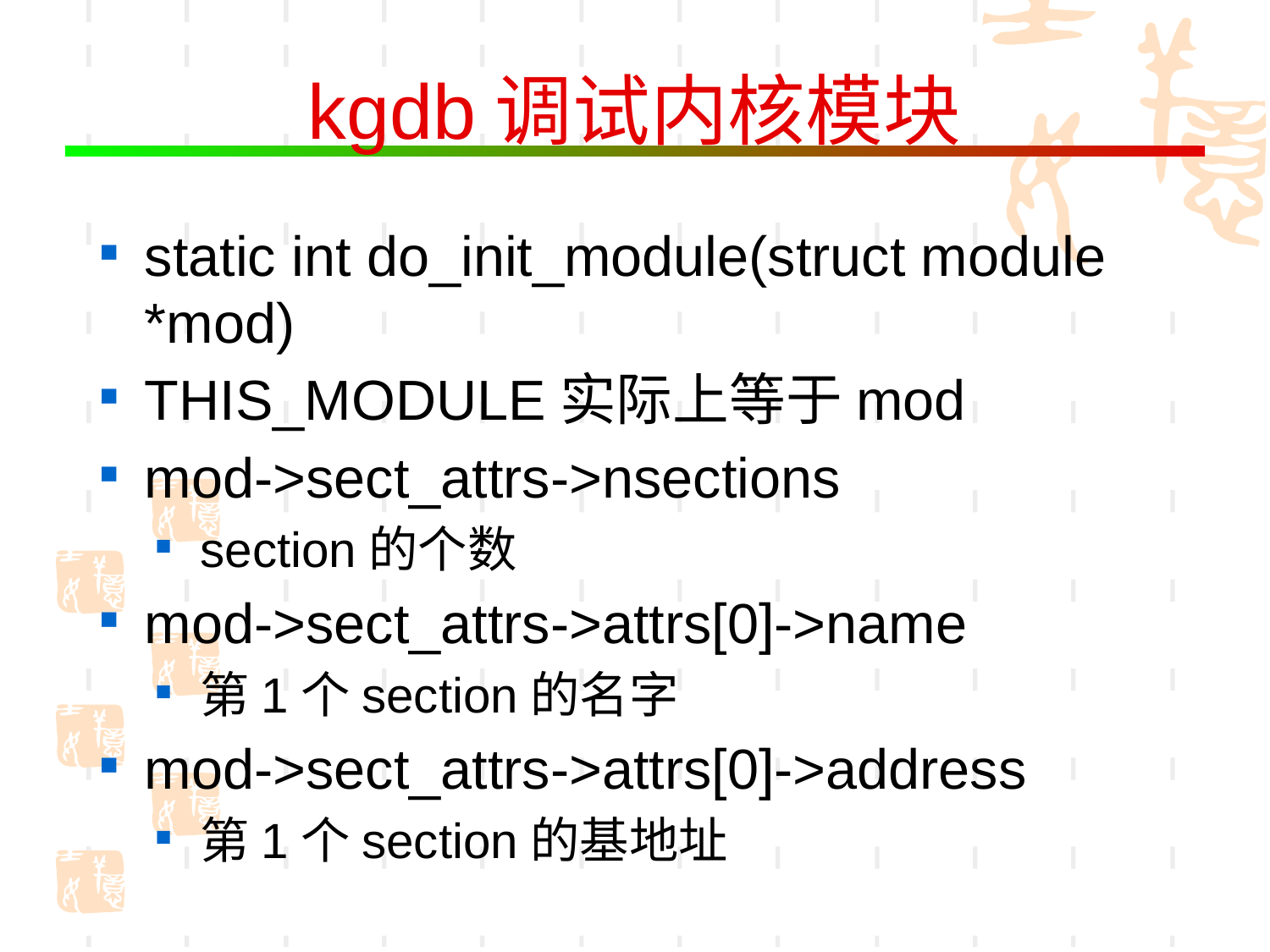

# kgdb调试内核模块
static int do_init_module(struct module *mod)
THIS_MODULE实际上等于mod
mod->sect_attrs->nsections
section的个数
mod->sect_attrs->attrs[0]->name
第1个section的名字
mod->sect_attrs->attrs[0]->address
第1个section的基地址